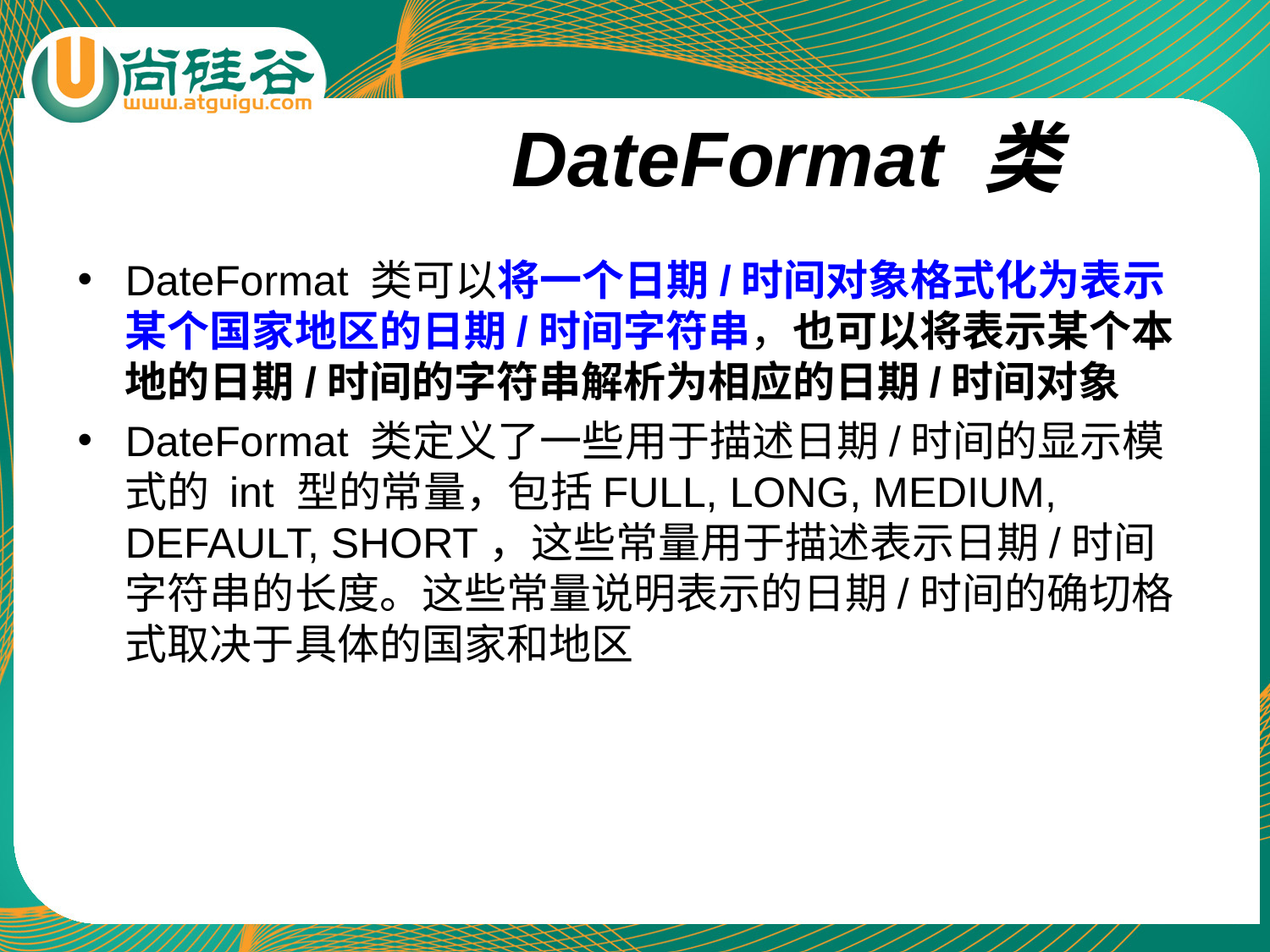

# DateFormat 类
DateFormat 类可以将一个日期/时间对象格式化为表示某个国家地区的日期/时间字符串，也可以将表示某个本地的日期/时间的字符串解析为相应的日期/时间对象
DateFormat 类定义了一些用于描述日期/时间的显示模式的 int 型的常量，包括FULL, LONG, MEDIUM, DEFAULT, SHORT，这些常量用于描述表示日期/时间字符串的长度。这些常量说明表示的日期/时间的确切格式取决于具体的国家和地区